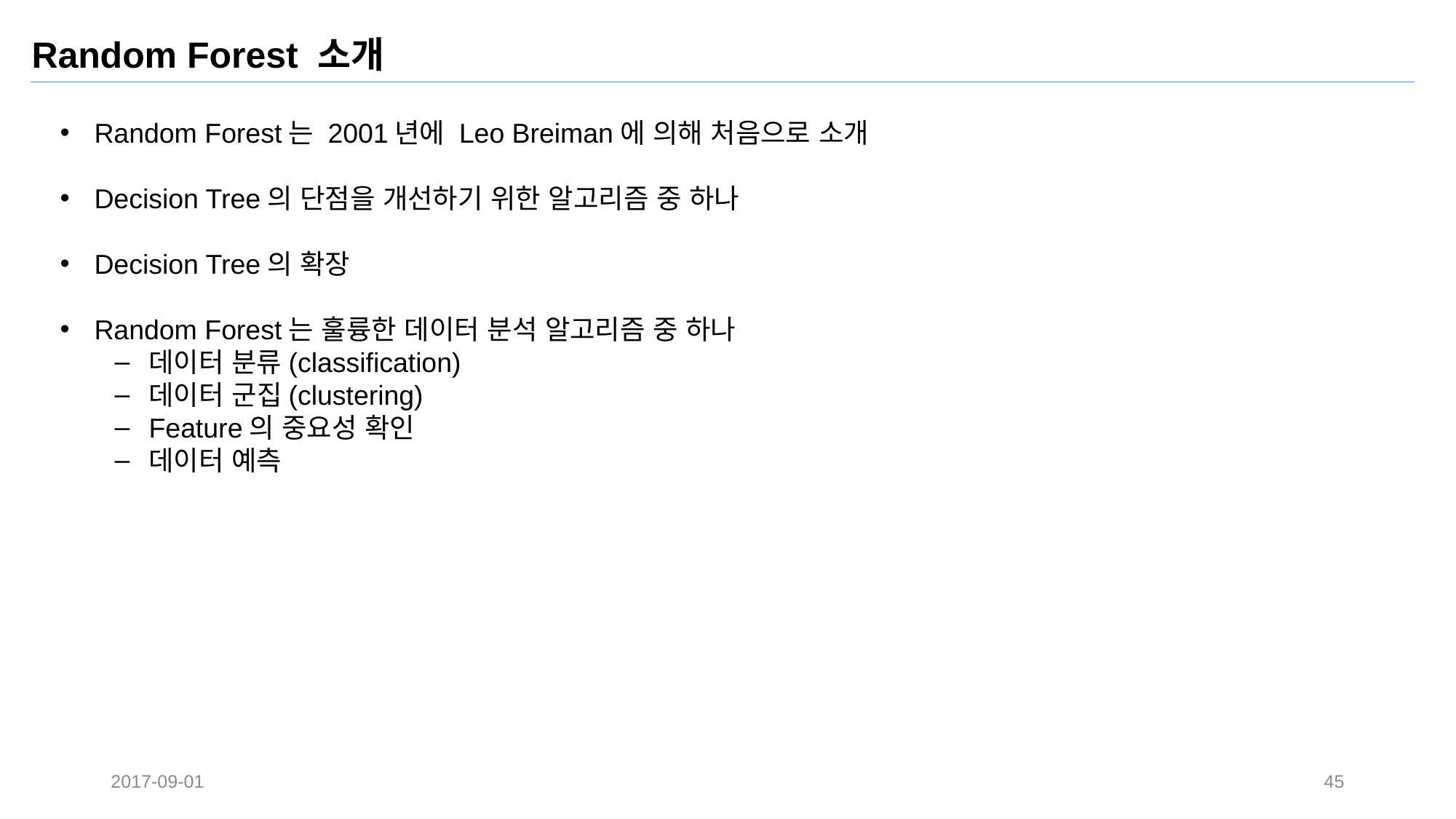

Random Forest 소개
Random Forest는 2001년에 Leo Breiman에 의해 처음으로 소개

Decision Tree의 단점을 개선하기 위한 알고리즘 중 하나

Decision Tree의 확장

Random Forest는 훌륭한 데이터 분석 알고리즘 중 하나
데이터 분류(classification)
데이터 군집(clustering)
Feature의 중요성 확인
데이터 예측

2017-09-01
45